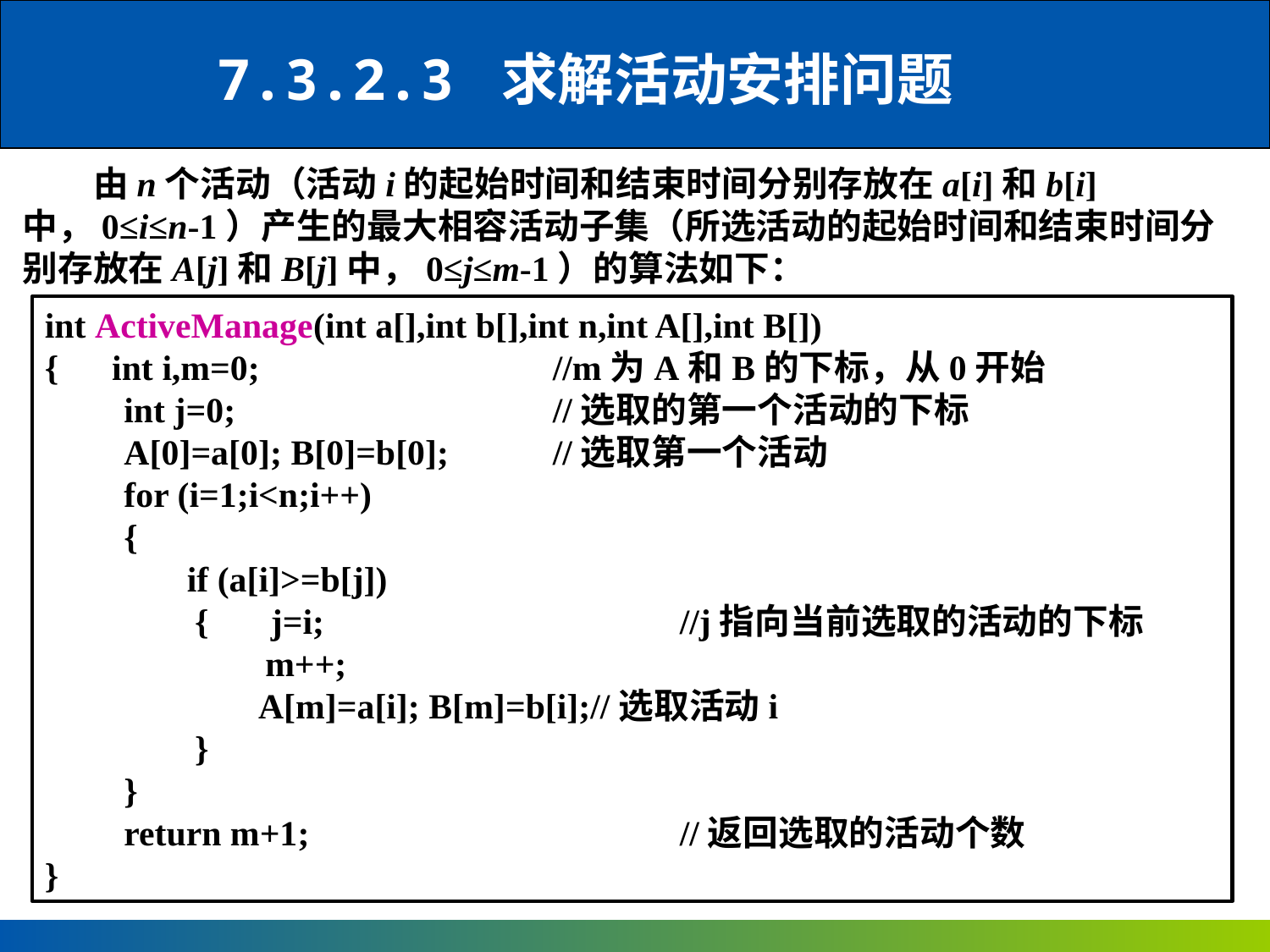

7.3.2.3 求解活动安排问题
　　由n个活动（活动i的起始时间和结束时间分别存放在a[i]和b[i]中，0≤i≤n-1）产生的最大相容活动子集（所选活动的起始时间和结束时间分别存放在A[j]和B[j]中，0≤j≤m-1）的算法如下：
int ActiveManage(int a[],int b[],int n,int A[],int B[])
{      int i,m=0;			//m为A和B的下标，从0开始
　　int j=0;			//选取的第一个活动的下标
　　A[0]=a[0]; B[0]=b[0];	//选取第一个活动
　　for (i=1;i<n;i++)
　　{
                if (a[i]>=b[j])
　　　　{       j=i;			//j指向当前选取的活动的下标
　　　　　　m++;
                        A[m]=a[i]; B[m]=b[i];//选取活动i
　　　　}
　　}
　　return m+1;			//返回选取的活动个数
}